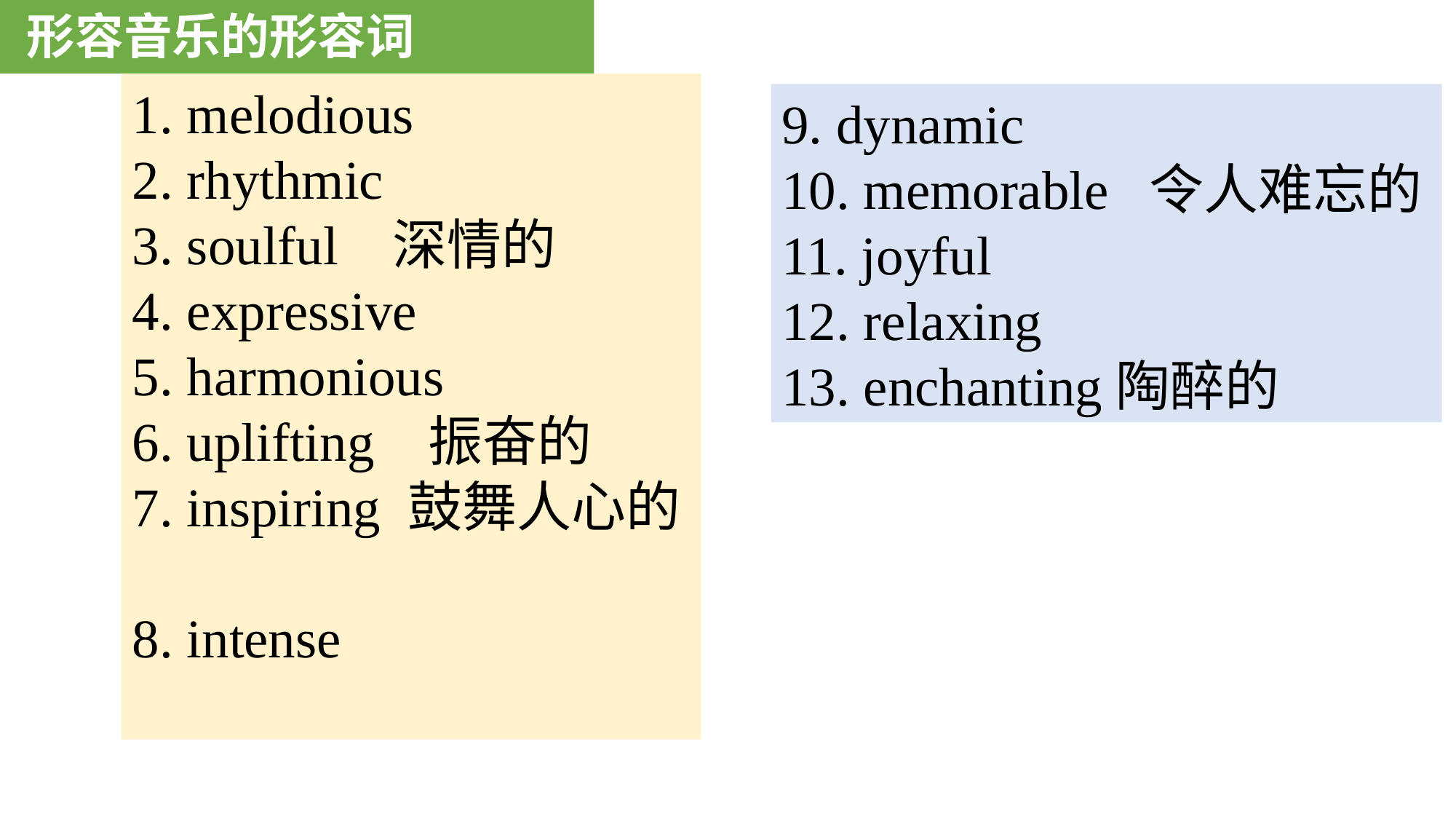

形容音乐的形容词

1. melodious
2. rhythmic
3. soulful   深情的
4. expressive
5. harmonious
6. uplifting   振奋的
7. inspiring 鼓舞人心的
8. intense

9. dynamic
10. memorable  令人难忘的
11. joyful
12. relaxing
13. enchanting陶醉的